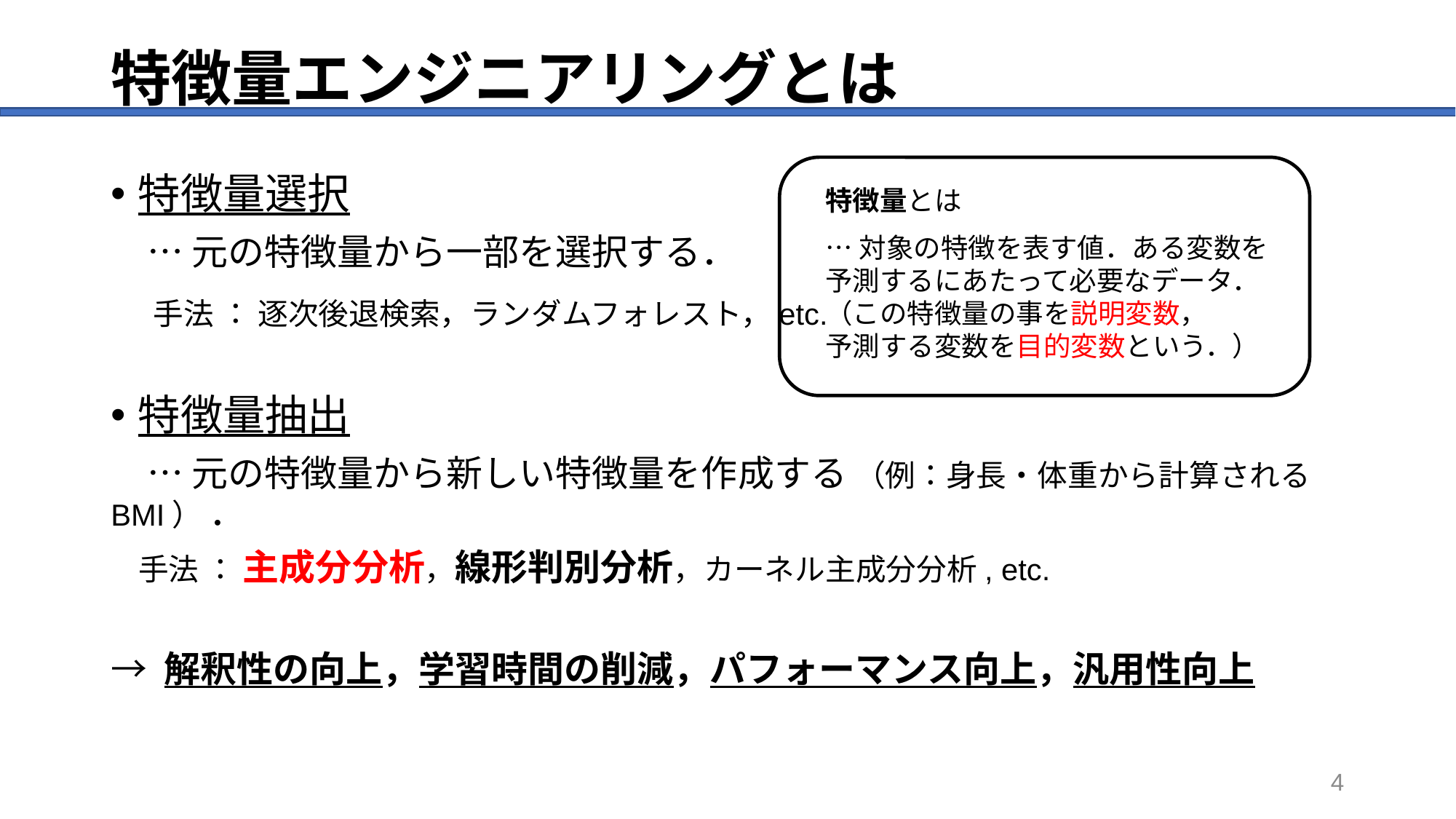

# 特徴量エンジニアリングとは

特徴量選択
　… 元の特徴量から一部を選択する．
　手法 ： 逐次後退検索，ランダムフォレスト，etc.

特徴量抽出
　… 元の特徴量から新しい特徴量を作成する （例：身長・体重から計算されるBMI） ．
   手法 ： 主成分分析，線形判別分析，カーネル主成分分析, etc.

→ 解釈性の向上，学習時間の削減，パフォーマンス向上，汎用性向上
特徴量とは

…対象の特徴を表す値．ある変数を予測するにあたって必要なデータ．
（この特徴量の事を説明変数，
予測する変数を目的変数という．）
4